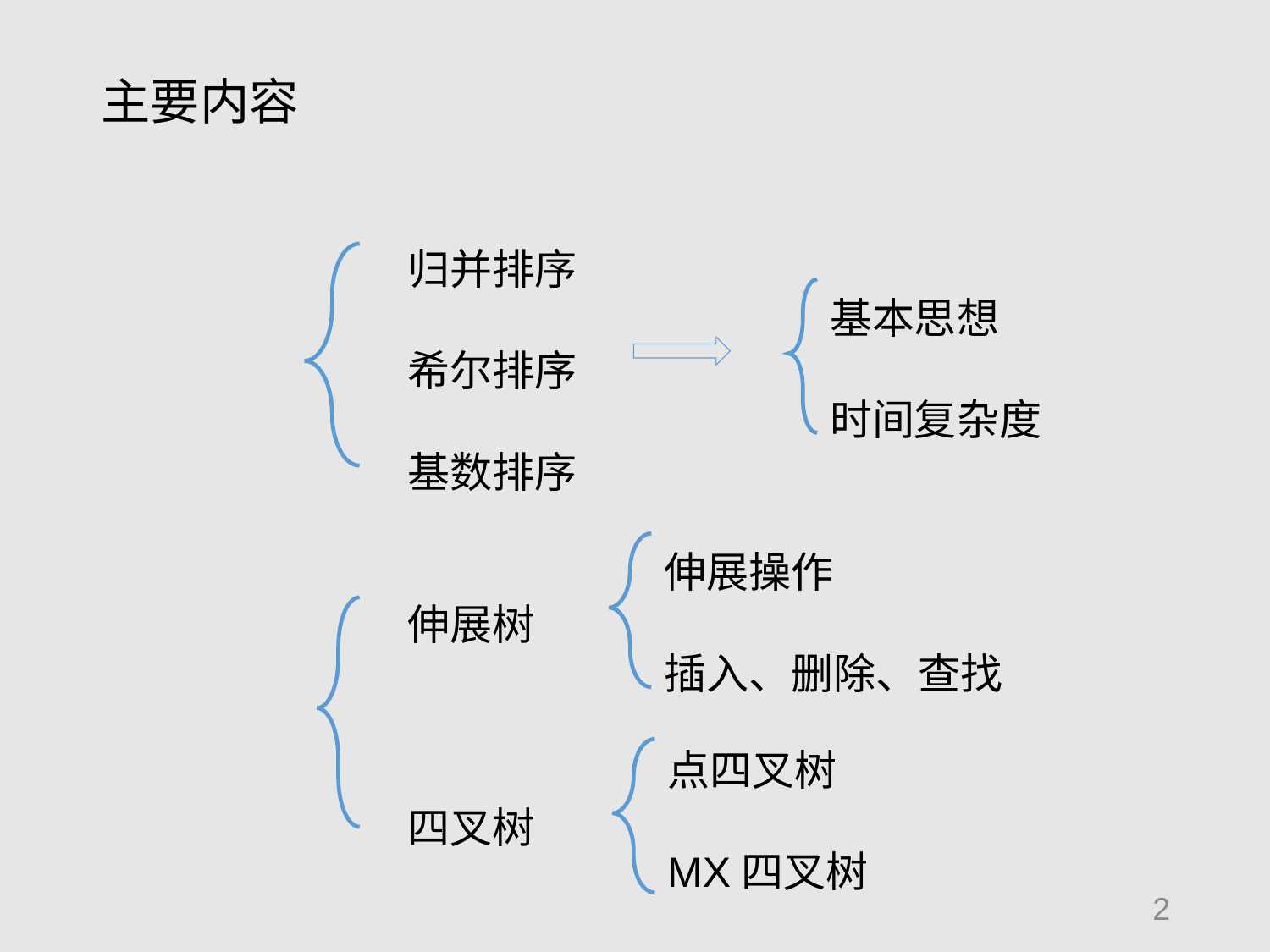

主要内容
归并排序
希尔排序
基数排序
基本思想
时间复杂度

伸展操作
插入、删除、查找

伸展树

四叉树

点四叉树
MX四叉树

2